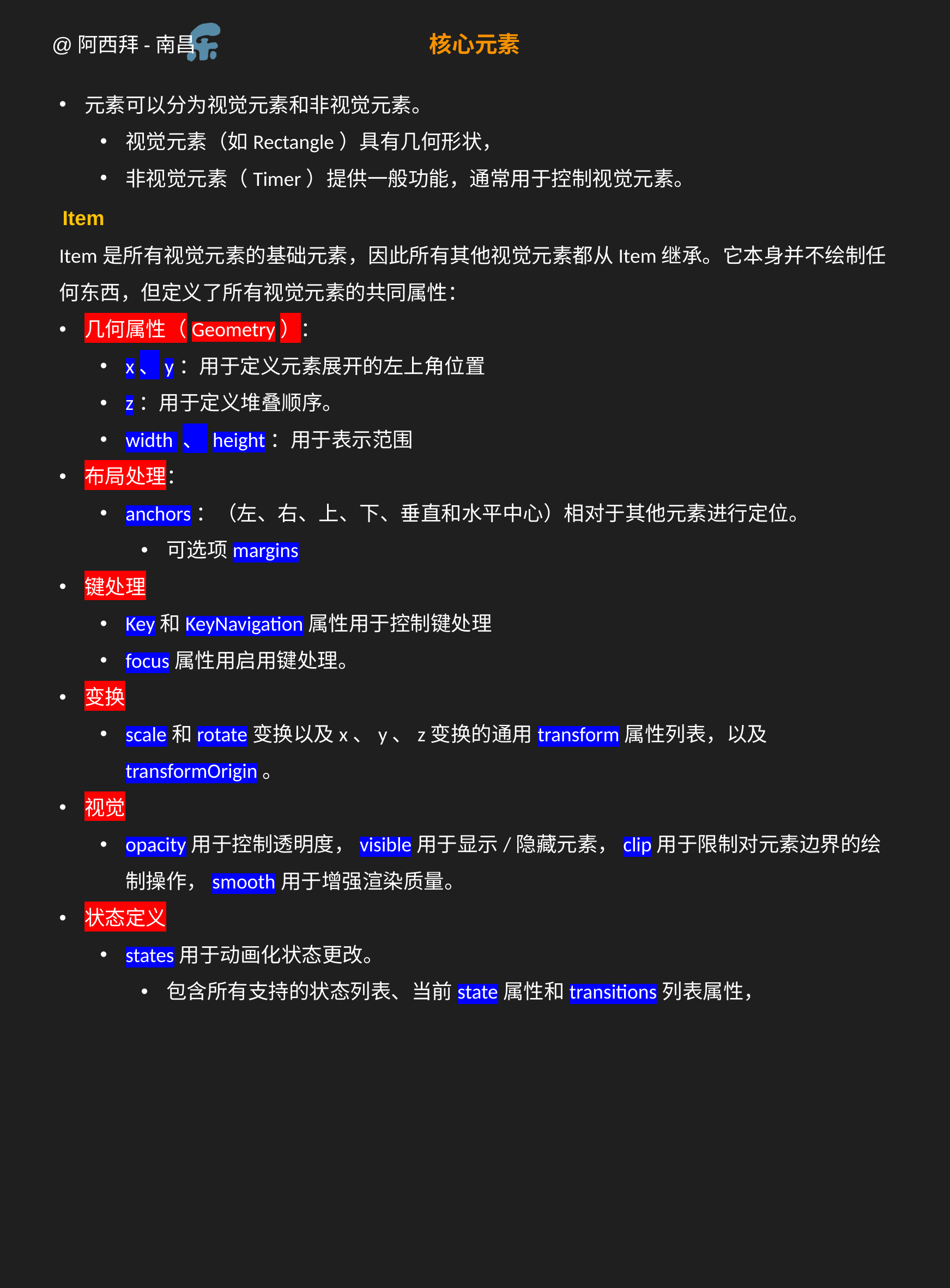

核心元素
元素可以分为视觉元素和非视觉元素。
视觉元素（如Rectangle）具有几何形状，
非视觉元素（Timer）提供一般功能，通常用于控制视觉元素。
Item
Item是所有视觉元素的基础元素，因此所有其他视觉元素都从Item继承。它本身并不绘制任何东西，但定义了所有视觉元素的共同属性：
几何属性（Geometry）：
x、y：用于定义元素展开的左上角位置
z：用于定义堆叠顺序。
width 、 height：用于表示范围
布局处理：
anchors：（左、右、上、下、垂直和水平中心）相对于其他元素进行定位。
可选项margins
键处理
Key和KeyNavigation属性用于控制键处理
focus属性用启用键处理。
变换
scale和rotate变换以及x、y、z变换的通用transform属性列表，以及transformOrigin。
视觉
opacity用于控制透明度，visible用于显示/隐藏元素，clip用于限制对元素边界的绘制操作，smooth用于增强渲染质量。
状态定义
states用于动画化状态更改。
包含所有支持的状态列表、当前state属性和transitions列表属性，